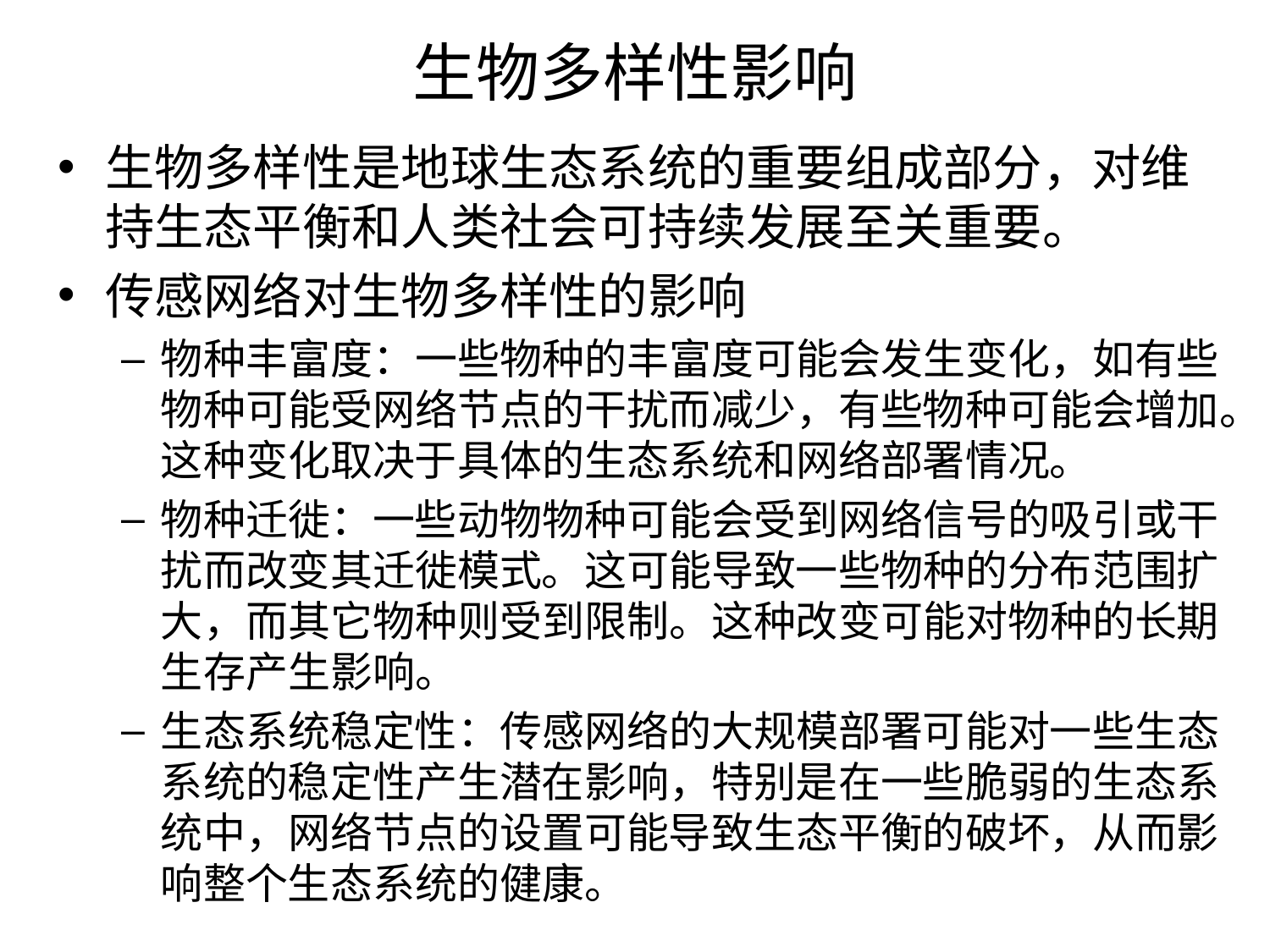

# 生物多样性影响
生物多样性是地球生态系统的重要组成部分，对维持生态平衡和人类社会可持续发展至关重要。
传感网络对生物多样性的影响
物种丰富度：一些物种的丰富度可能会发生变化，如有些物种可能受网络节点的干扰而减少，有些物种可能会增加。这种变化取决于具体的生态系统和网络部署情况。
物种迁徙：一些动物物种可能会受到网络信号的吸引或干扰而改变其迁徙模式。这可能导致一些物种的分布范围扩大，而其它物种则受到限制。这种改变可能对物种的长期生存产生影响。
生态系统稳定性：传感网络的大规模部署可能对一些生态系统的稳定性产生潜在影响，特别是在一些脆弱的生态系统中，网络节点的设置可能导致生态平衡的破坏，从而影响整个生态系统的健康。